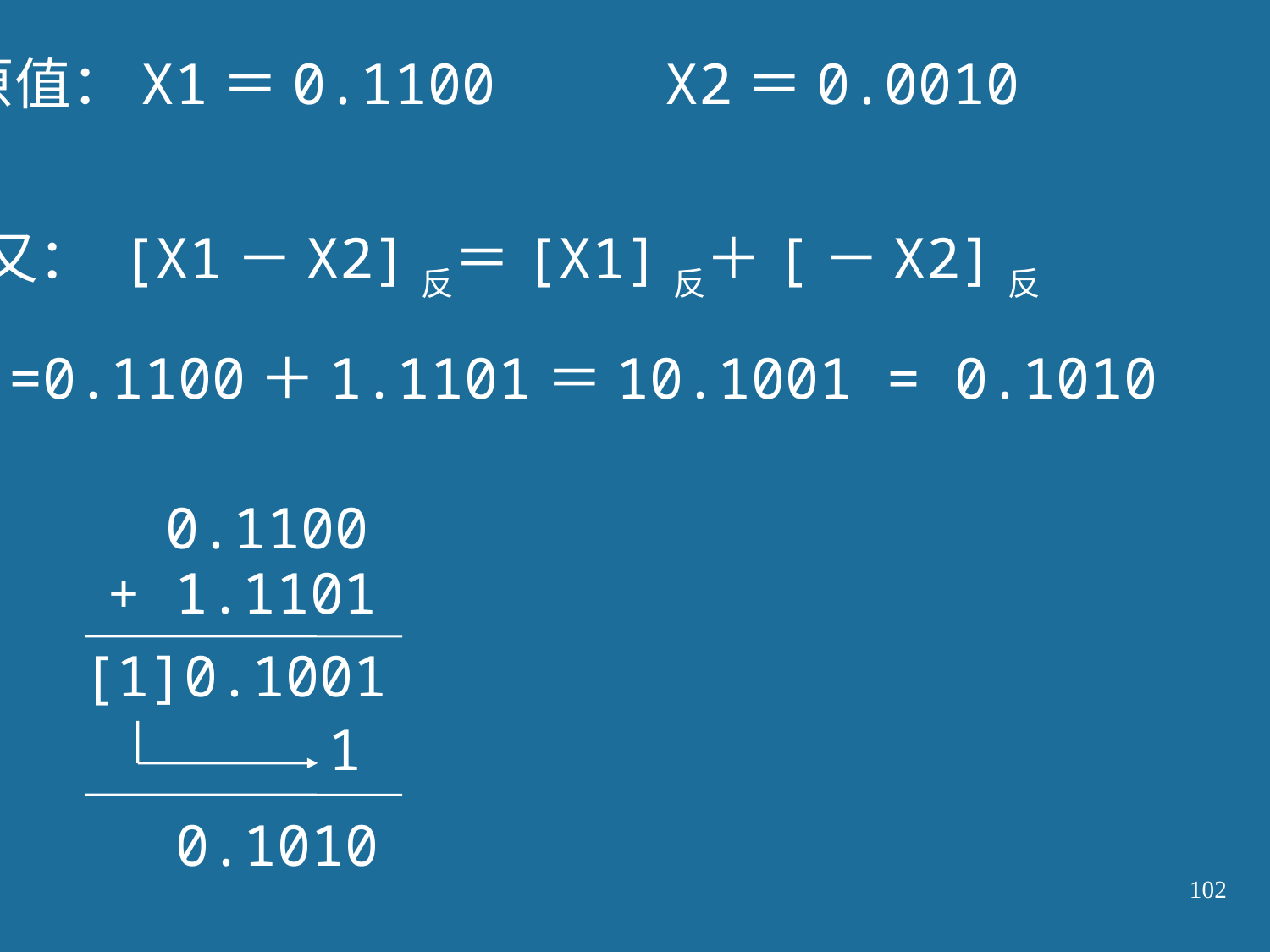

原值：X1＝0.1100     X2＝0.0010
 又： [X1－X2]反＝[X1]反＋[－X2]反
=0.1100＋1.1101＝10.1001 = 0.1010
0.1100
+ 1.1101
[1]0.1001

1

0.1010
102